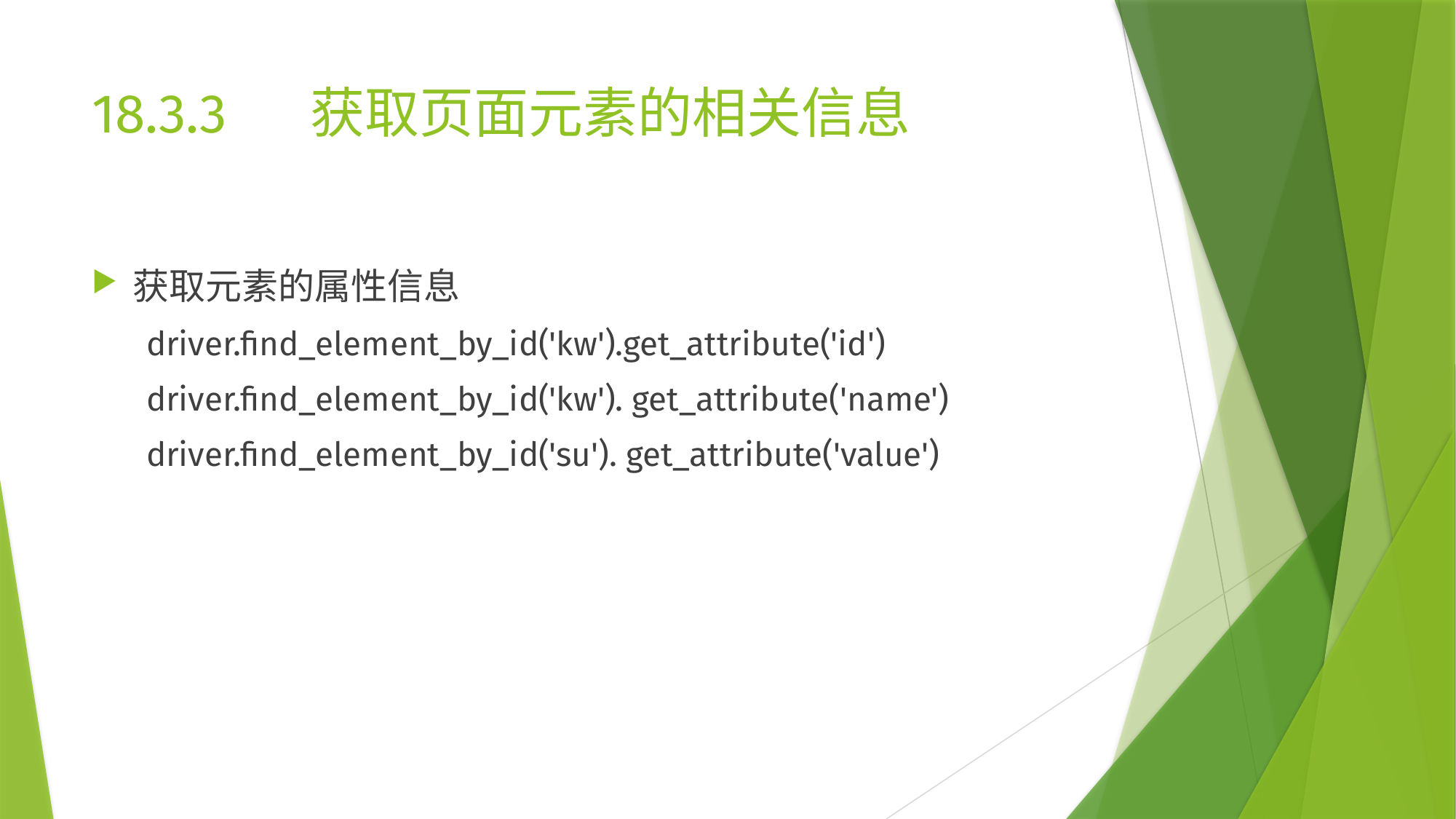

# 18.3.3	获取页面元素的相关信息
获取元素的属性信息
driver.find_element_by_id('kw').get_attribute('id')
driver.find_element_by_id('kw'). get_attribute('name')
driver.find_element_by_id('su'). get_attribute('value')